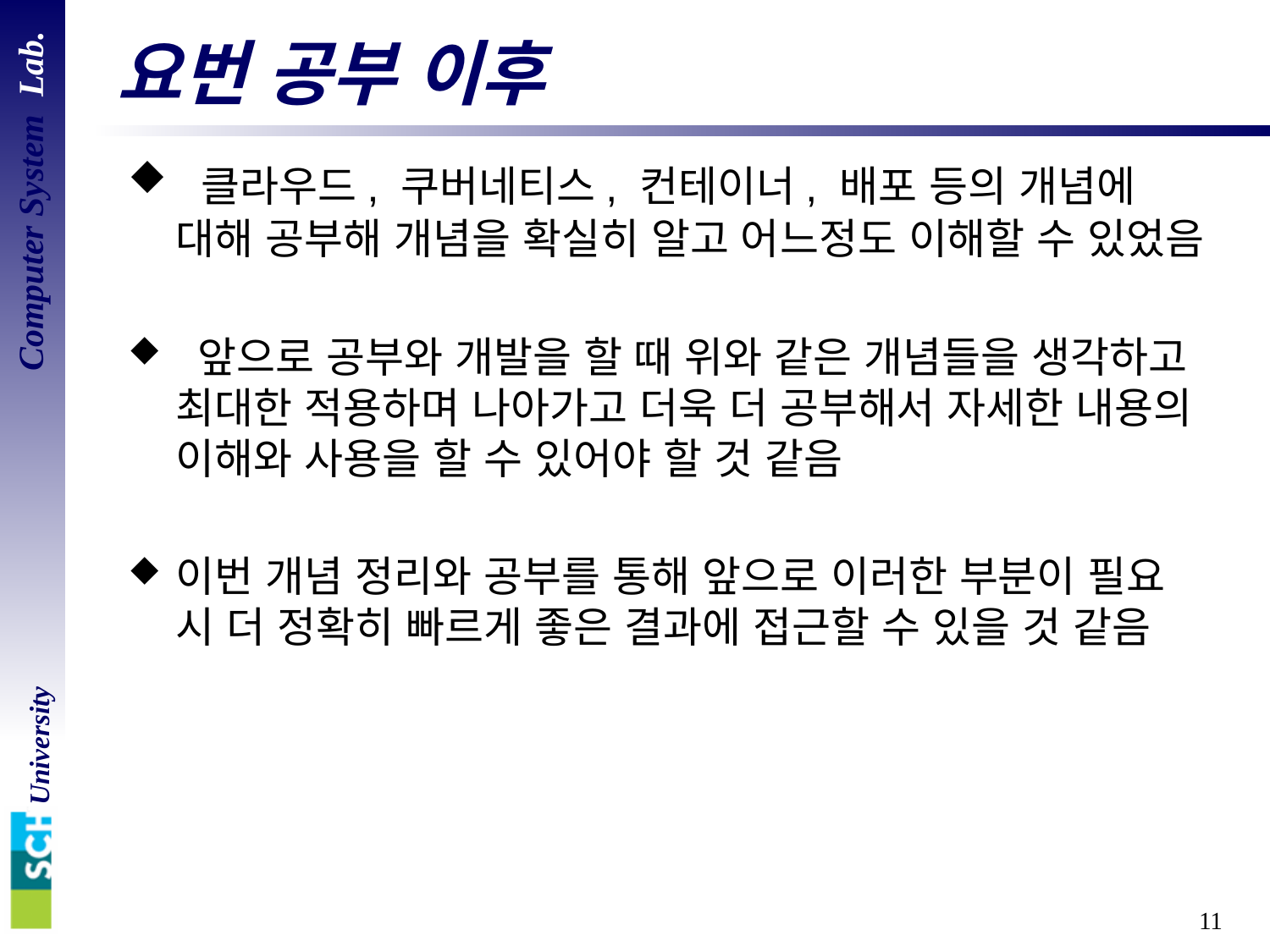

# 요번 공부 이후
 클라우드, 쿠버네티스, 컨테이너, 배포 등의 개념에 대해 공부해 개념을 확실히 알고 어느정도 이해할 수 있었음

 앞으로 공부와 개발을 할 때 위와 같은 개념들을 생각하고 최대한 적용하며 나아가고 더욱 더 공부해서 자세한 내용의 이해와 사용을 할 수 있어야 할 것 같음

이번 개념 정리와 공부를 통해 앞으로 이러한 부분이 필요 시 더 정확히 빠르게 좋은 결과에 접근할 수 있을 것 같음